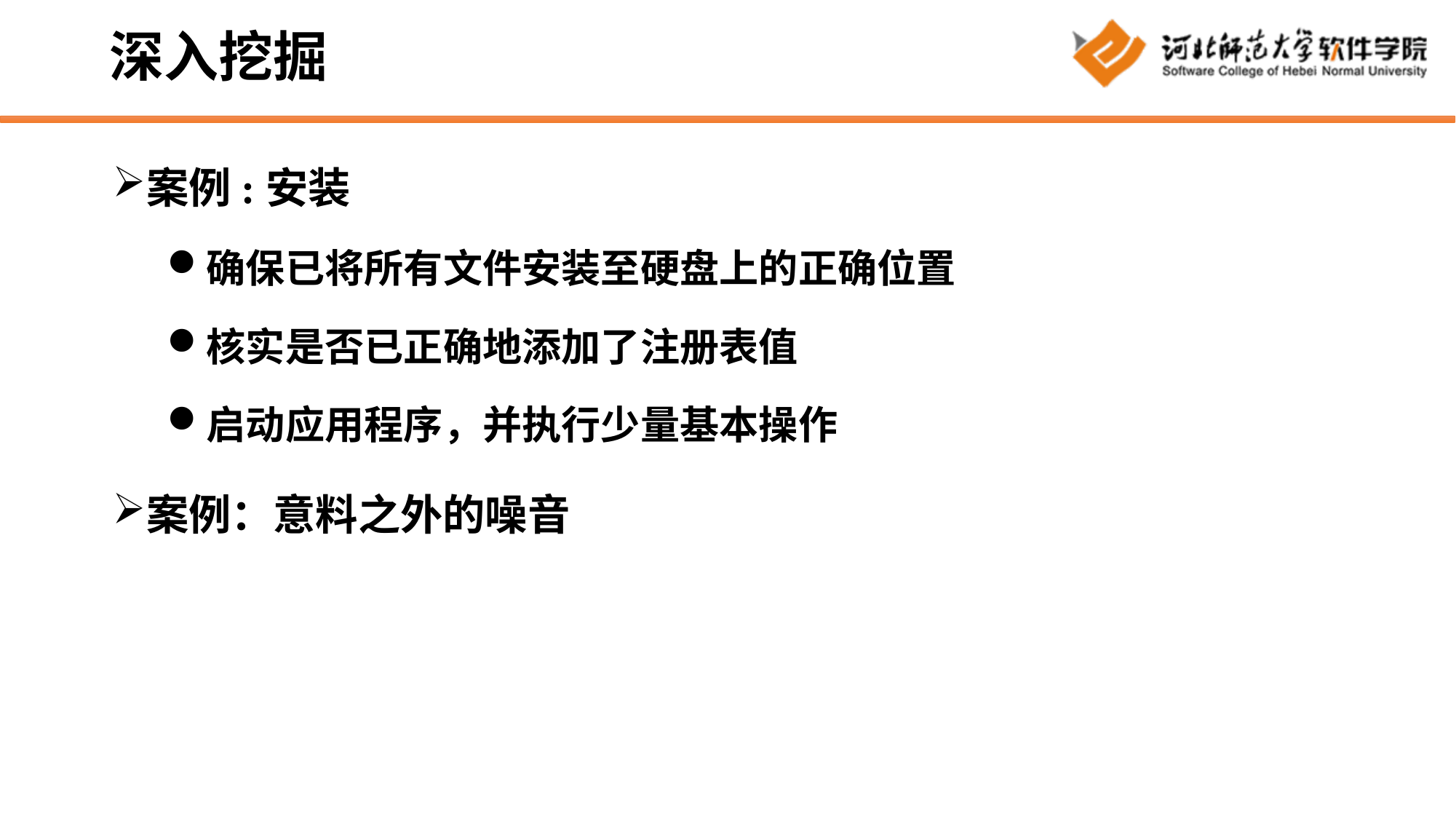

# 深入挖掘
案例:安装
确保已将所有文件安装至硬盘上的正确位置
核实是否已正确地添加了注册表值
启动应用程序，并执行少量基本操作
案例：意料之外的噪音